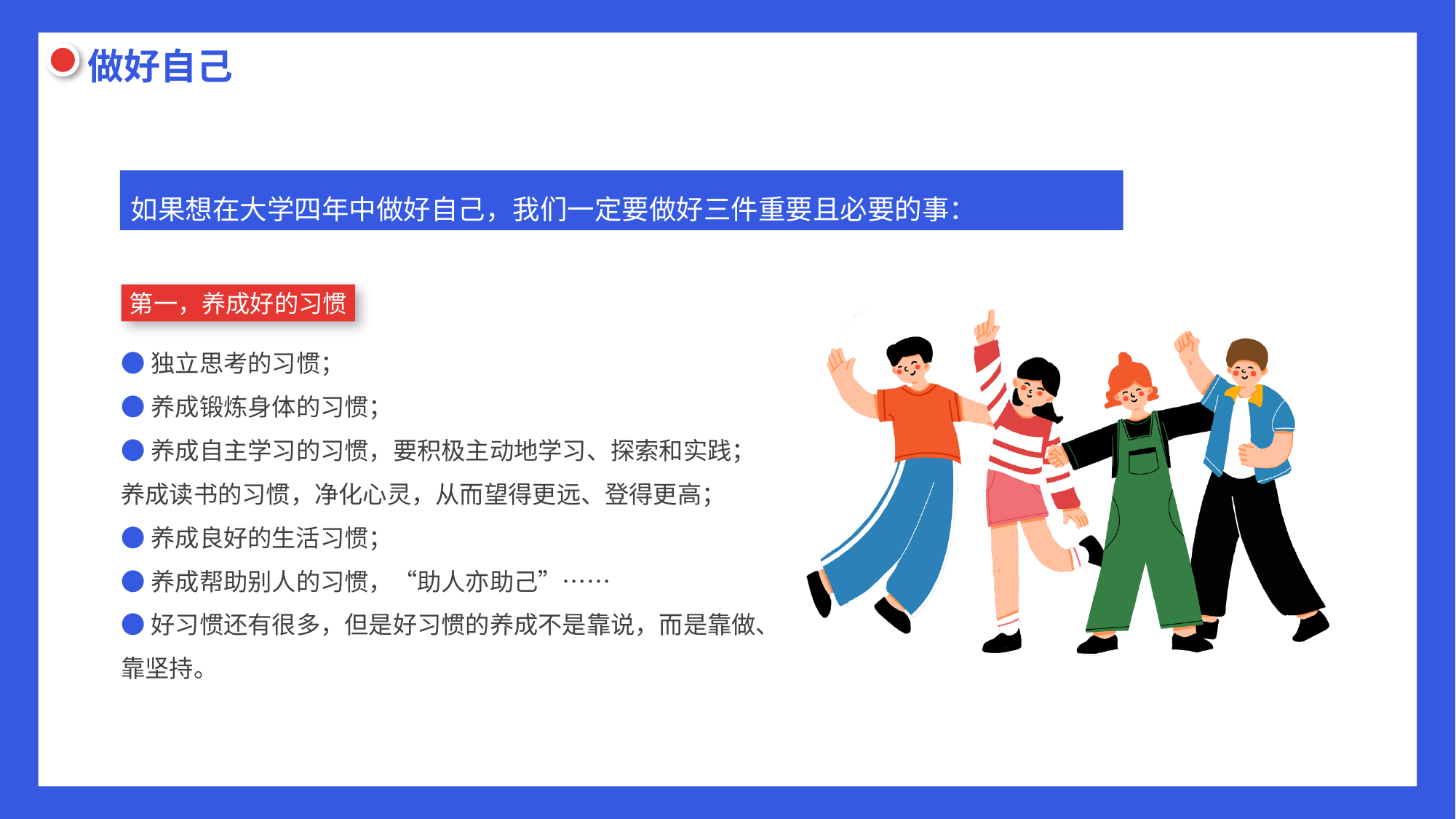

做好自己

如果想在大学四年中做好自己，我们一定要做好三件重要且必要的事：
第一，养成好的习惯

●独立思考的习惯；
●养成锻炼身体的习惯；
●养成自主学习的习惯，要积极主动地学习、探索和实践；养成读书的习惯，净化心灵，从而望得更远、登得更高；
●养成良好的生活习惯；
●养成帮助别人的习惯，“助人亦助己”……
●好习惯还有很多，但是好习惯的养成不是靠说，而是靠做、靠坚持。